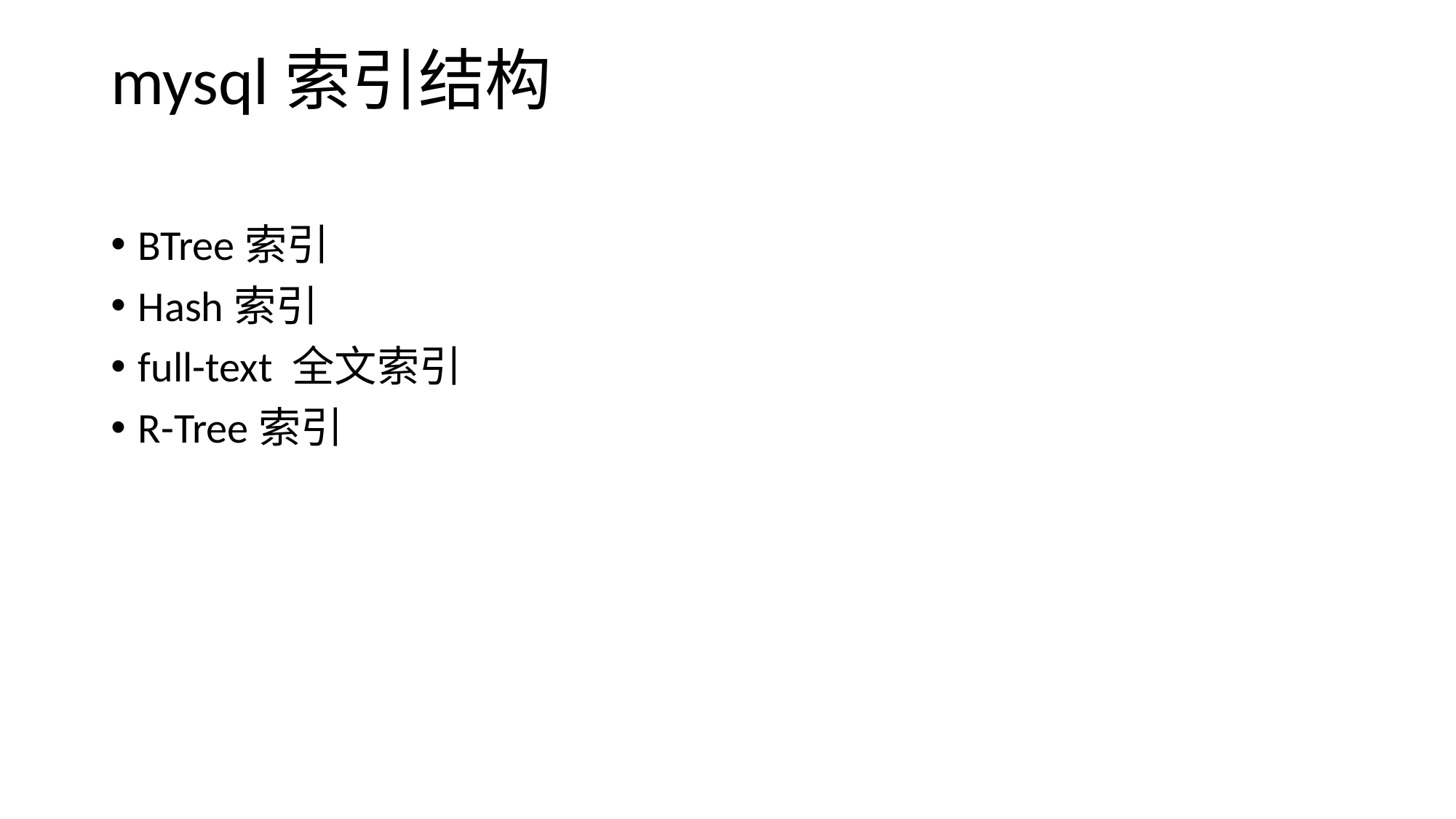

# mysql索引结构
BTree索引
Hash索引
full-text 全文索引
R-Tree索引